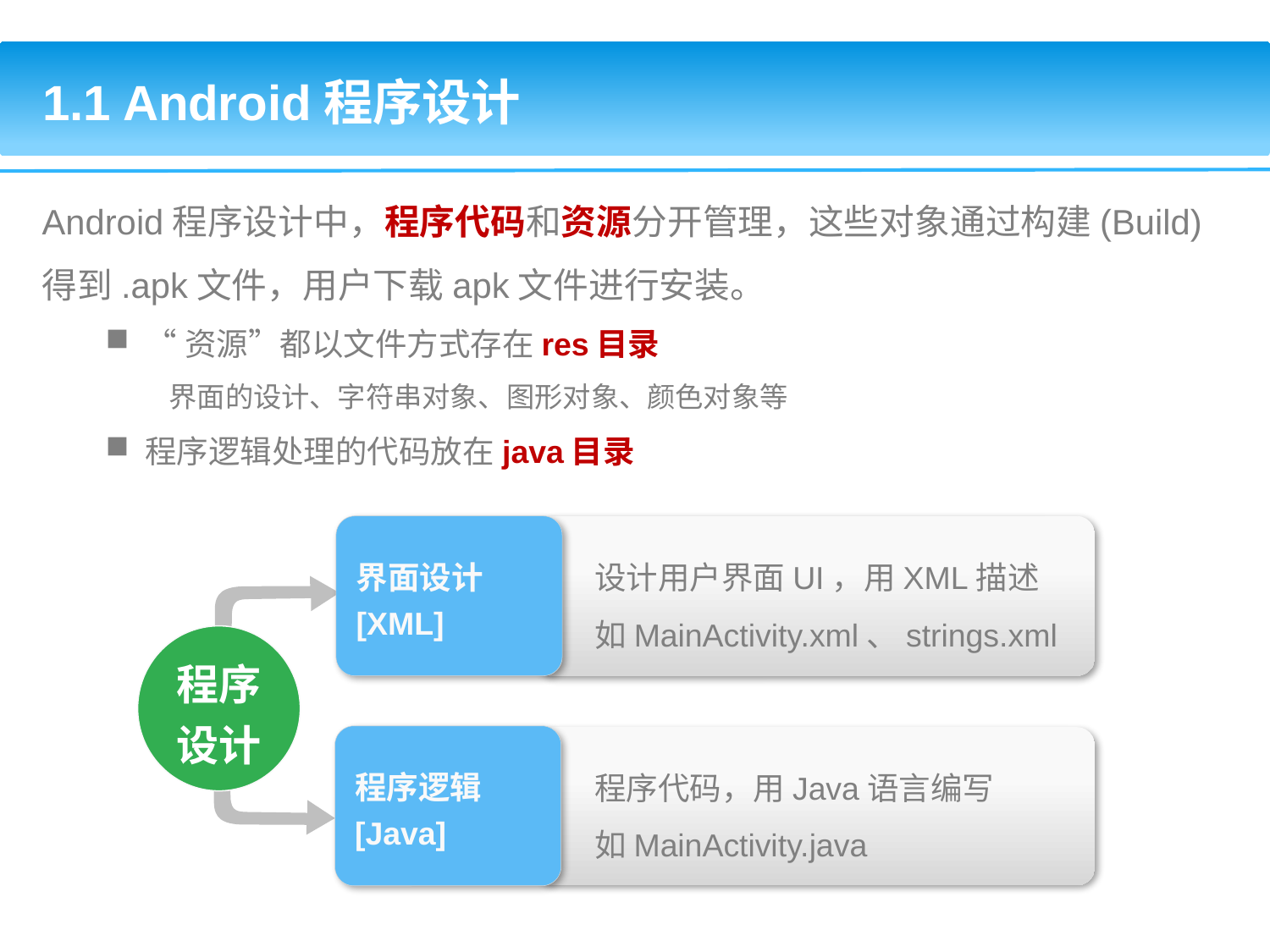

1.1 Android程序设计
Android程序设计中，程序代码和资源分开管理，这些对象通过构建(Build)得到.apk文件，用户下载apk文件进行安装。
“资源”都以文件方式存在res目录
界面的设计、字符串对象、图形对象、颜色对象等
程序逻辑处理的代码放在java目录
界面设计 [XML]
设计用户界面UI，用XML描述
如MainActivity.xml、strings.xml

程序设计

程序逻辑[Java]
程序代码，用Java语言编写
如MainActivity.java